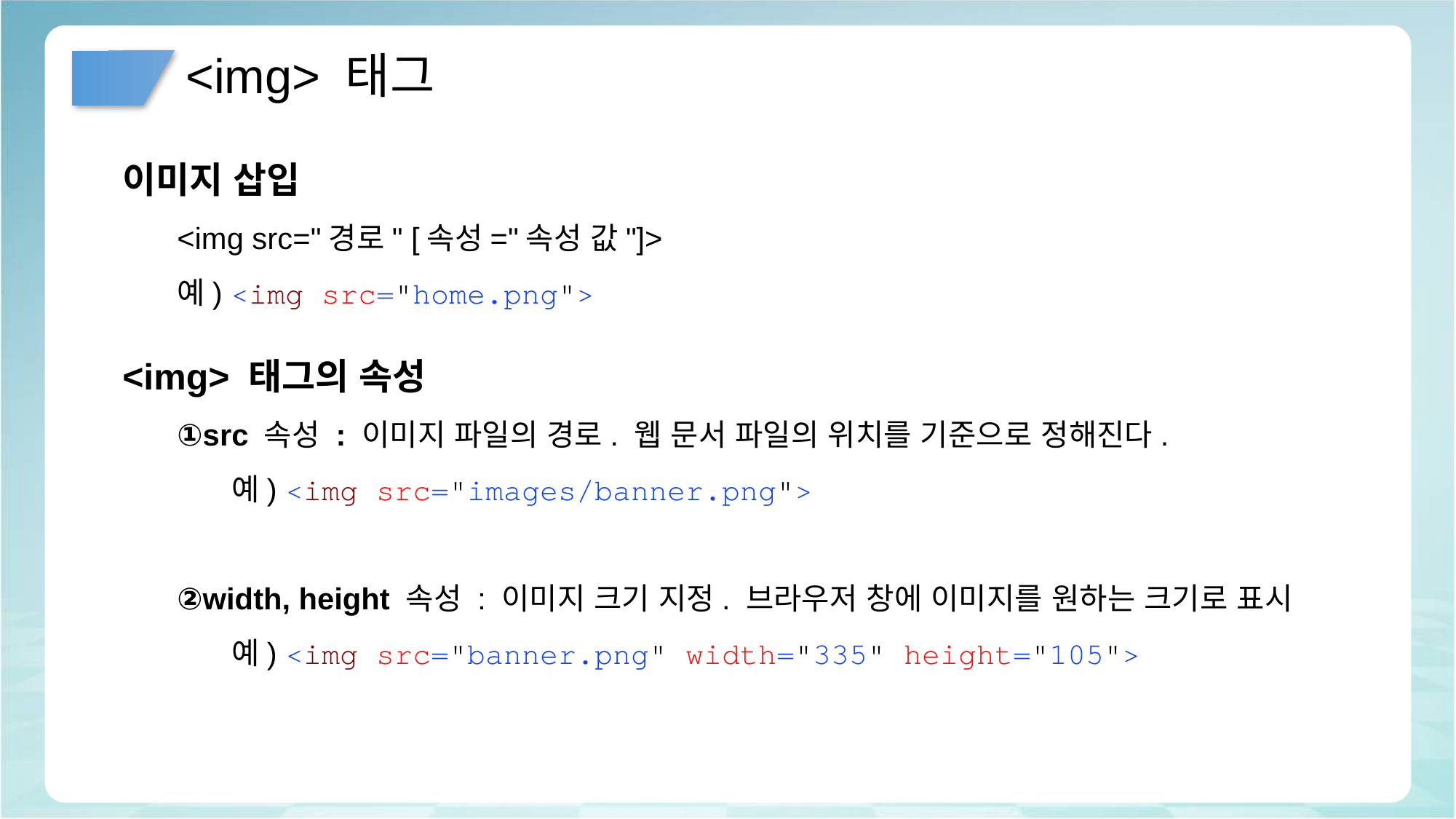

# <img> 태그
이미지 삽입
<img src="경로" [속성="속성 값"]>
예) <img src="home.png">

<img> 태그의 속성
①src 속성 : 이미지 파일의 경로. 웹 문서 파일의 위치를 기준으로 정해진다.
예) <img src="images/banner.png">

②width, height 속성 : 이미지 크기 지정. 브라우저 창에 이미지를 원하는 크기로 표시
예) <img src="banner.png" width="335" height="105">